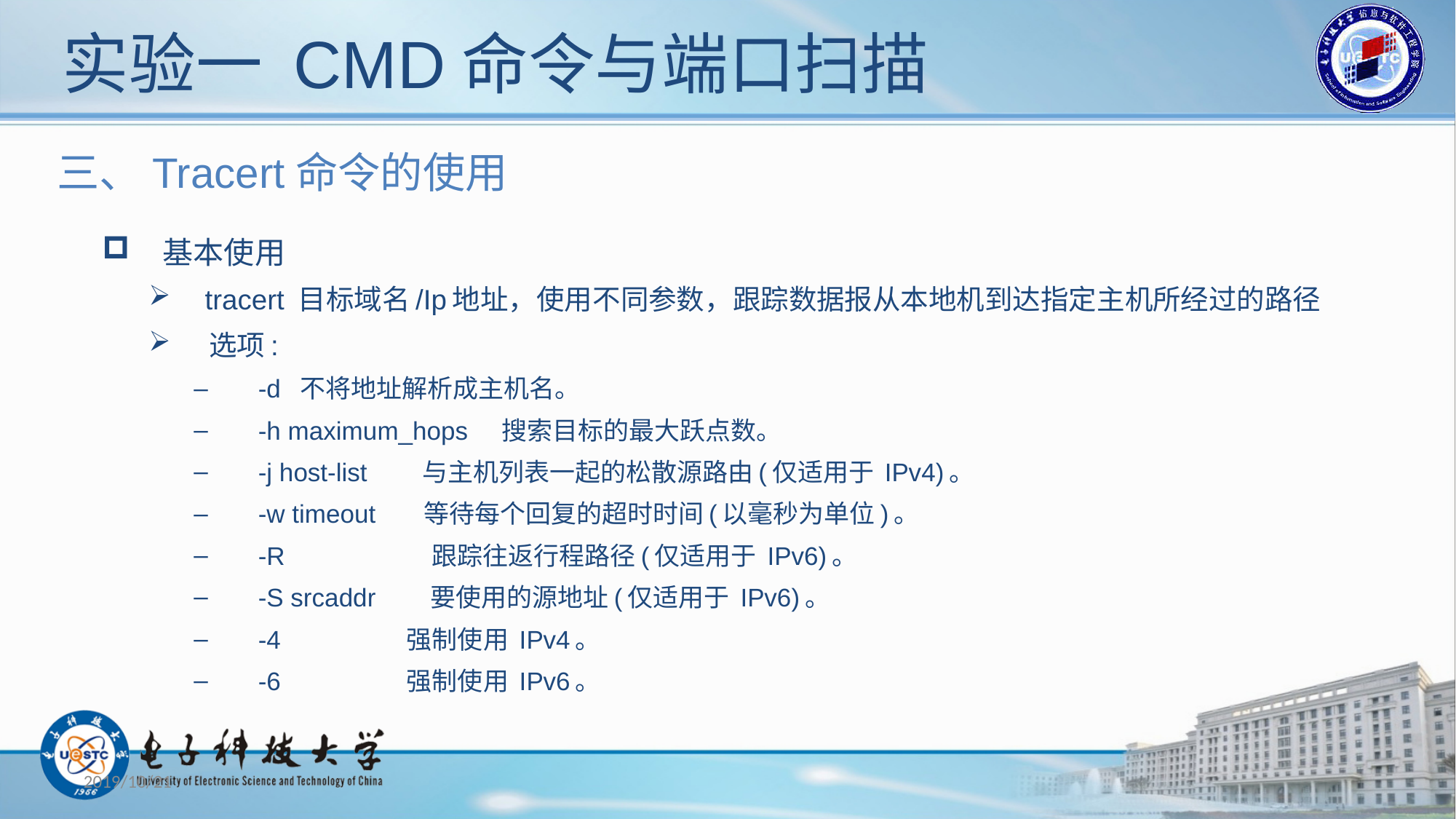

# 实验一 CMD命令与端口扫描
三、Tracert命令的使用
 基本使用
 tracert 目标域名/Ip地址，使用不同参数，跟踪数据报从本地机到达指定主机所经过的路径
 选项:
 -d  不将地址解析成主机名。
 -h maximum_hops    搜索目标的最大跃点数。
 -j host-list       与主机列表一起的松散源路由(仅适用于 IPv4)。
 -w timeout      等待每个回复的超时时间(以毫秒为单位)。
 -R                    跟踪往返行程路径(仅适用于 IPv6)。
 -S srcaddr       要使用的源地址(仅适用于 IPv6)。
 -4                 强制使用 IPv4。
 -6                 强制使用 IPv6。
2019/10/21